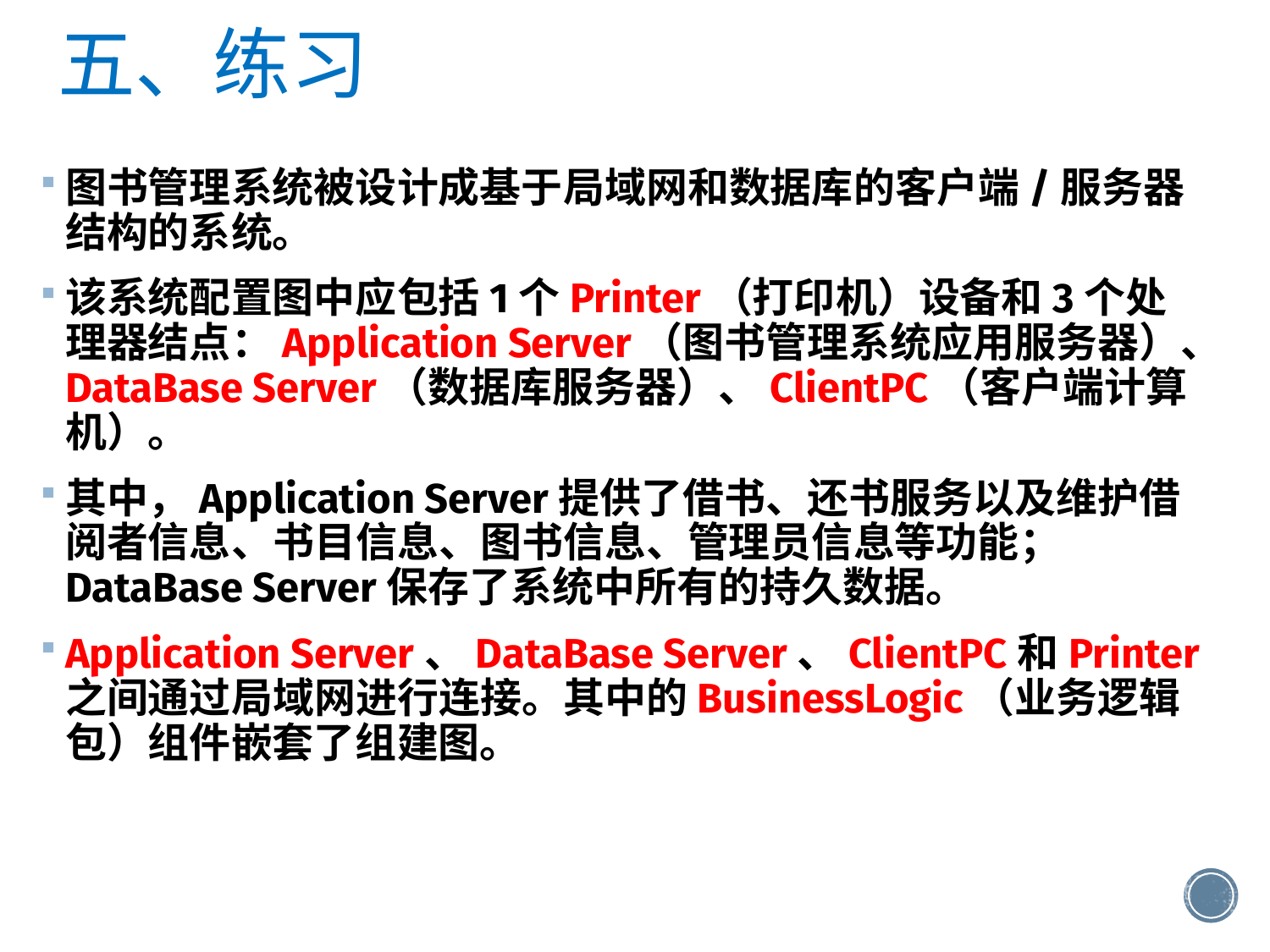

五、练习
图书管理系统被设计成基于局域网和数据库的客户端/服务器结构的系统。
该系统配置图中应包括1个Printer（打印机）设备和3个处理器结点：Application Server（图书管理系统应用服务器）、DataBase Server（数据库服务器）、ClientPC（客户端计算机）。
其中，Application Server提供了借书、还书服务以及维护借阅者信息、书目信息、图书信息、管理员信息等功能；DataBase Server保存了系统中所有的持久数据。
Application Server、DataBase Server、ClientPC和Printer之间通过局域网进行连接。其中的BusinessLogic（业务逻辑包）组件嵌套了组建图。